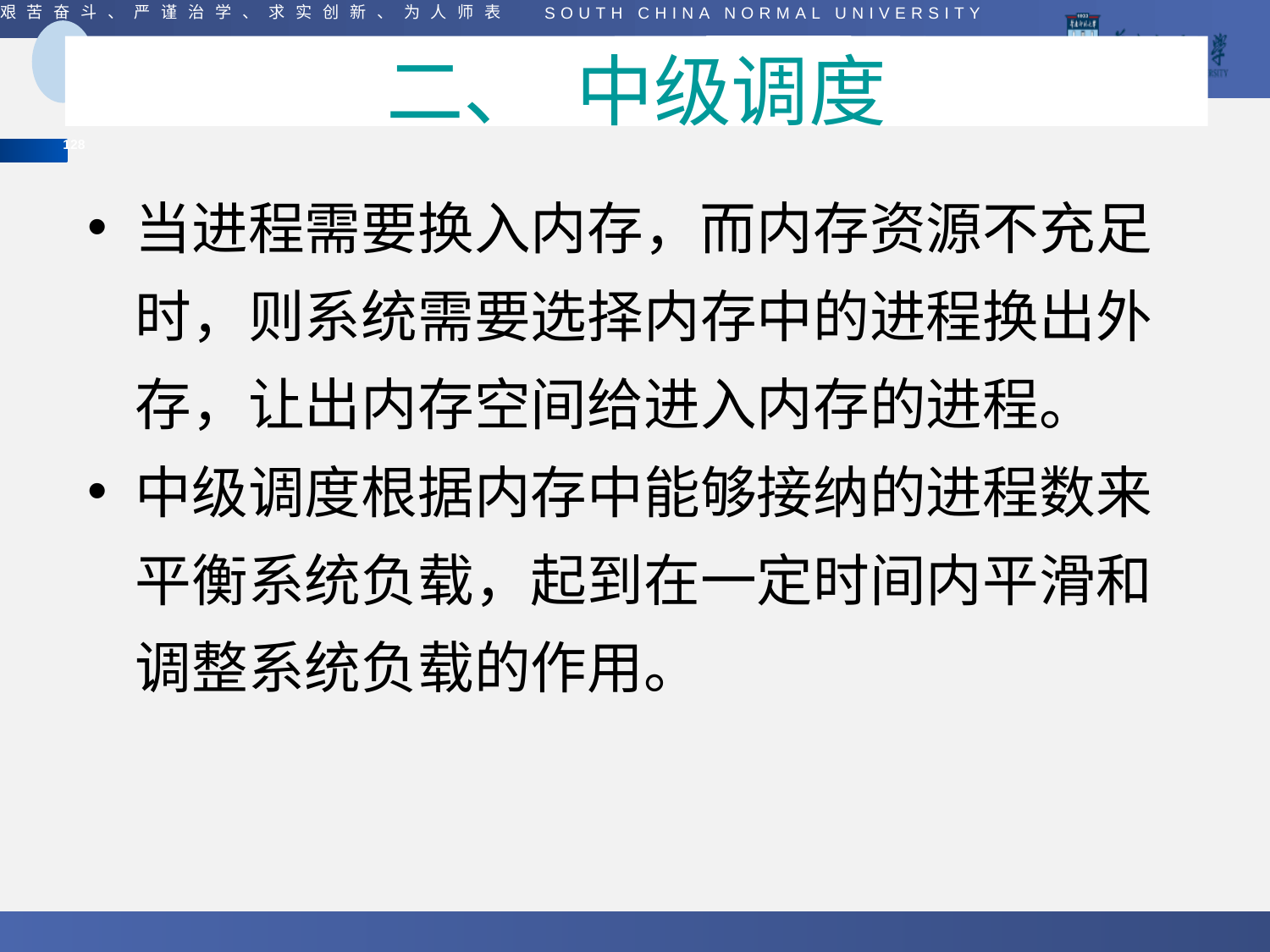

二、  中级调度
当进程需要换入内存，而内存资源不充足时，则系统需要选择内存中的进程换出外存，让出内存空间给进入内存的进程。
中级调度根据内存中能够接纳的进程数来平衡系统负载，起到在一定时间内平滑和调整系统负载的作用。

128